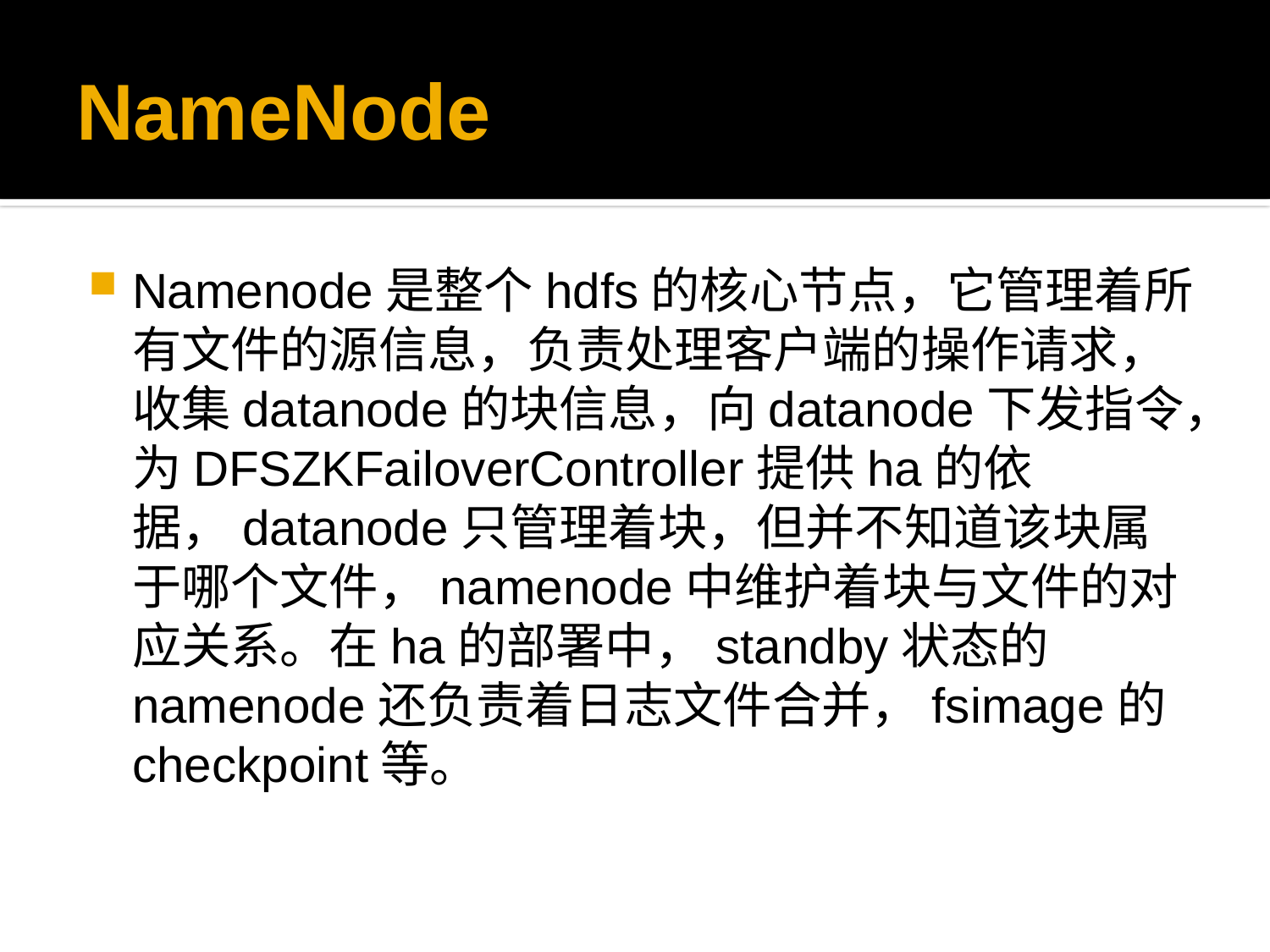

# NameNode
Namenode是整个hdfs的核心节点，它管理着所有文件的源信息，负责处理客户端的操作请求，收集datanode的块信息，向datanode下发指令，为DFSZKFailoverController提供ha的依据，datanode只管理着块，但并不知道该块属于哪个文件，namenode中维护着块与文件的对应关系。在ha的部署中，standby状态的namenode还负责着日志文件合并，fsimage的checkpoint等。